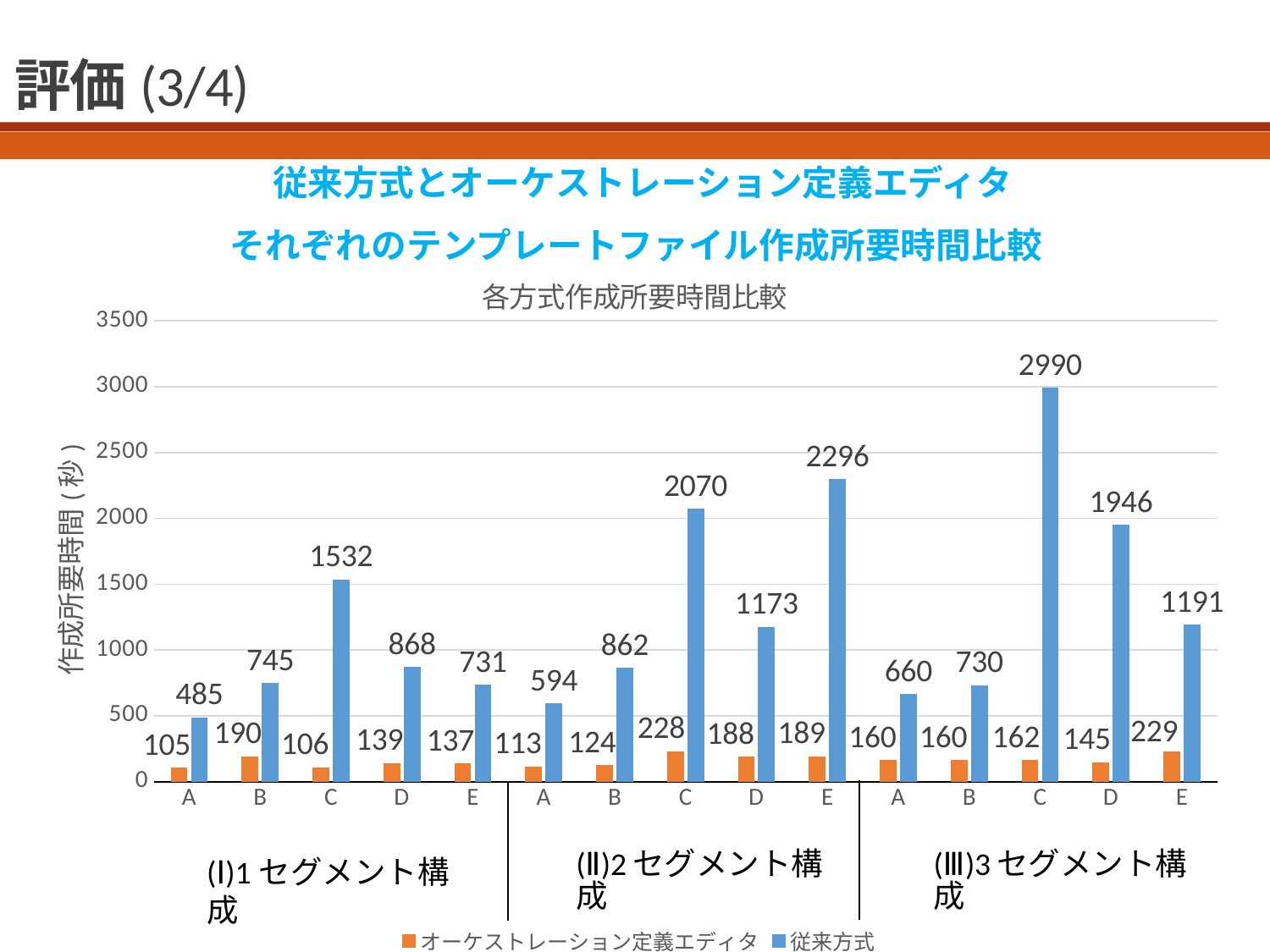

# 評価(3/4)
従来方式とオーケストレーション定義エディタ
それぞれのテンプレートファイル作成所要時間比較

### Chart: 各方式作成所要時間比較

| Category | オーケストレーション定義エディタ | 従来方式 |
|---|---|---|
| A | 105.0 | 485.0 |
| B | 190.0 | 745.0 |
| C | 106.0 | 1532.0 |
| D | 139.0 | 868.0 |
| E | 137.0 | 731.0 |
| A | 113.0 | 594.0 |
| B | 124.0 | 862.0 |
| C | 228.0 | 2070.0 |
| D | 188.0 | 1173.0 |
| E | 189.0 | 2296.0 |
| A | 160.0 | 660.0 |
| B | 160.0 | 730.0 |
| C | 162.0 | 2990.0 |
| D | 145.0 | 1946.0 |
| E | 229.0 | 1191.0 |
(Ⅰ)1セグメント構成